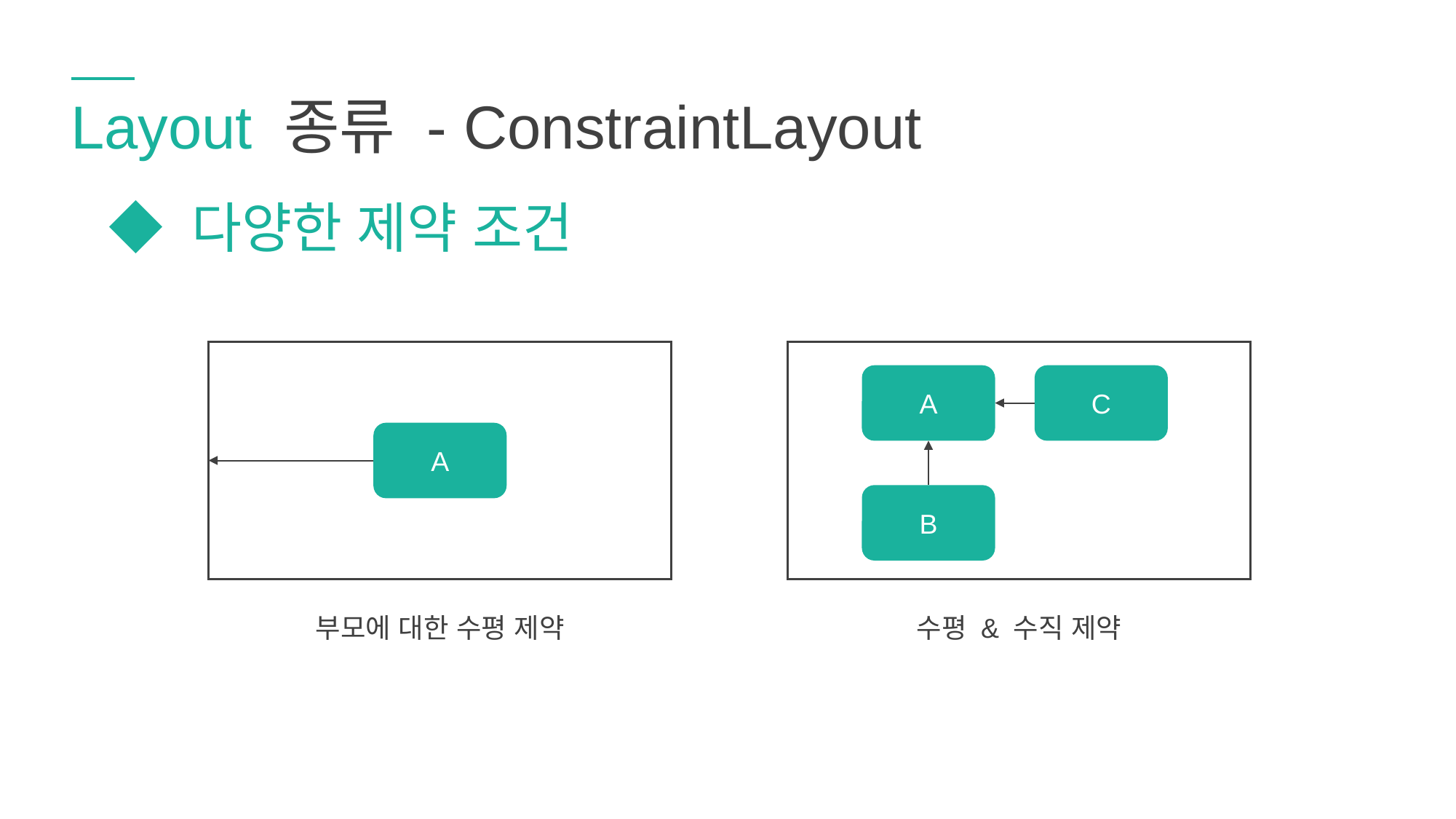

Layout 종류 - ConstraintLayout
◆ 다양한 제약 조건

A
C
A
B
부모에 대한 수평 제약
수평 & 수직 제약